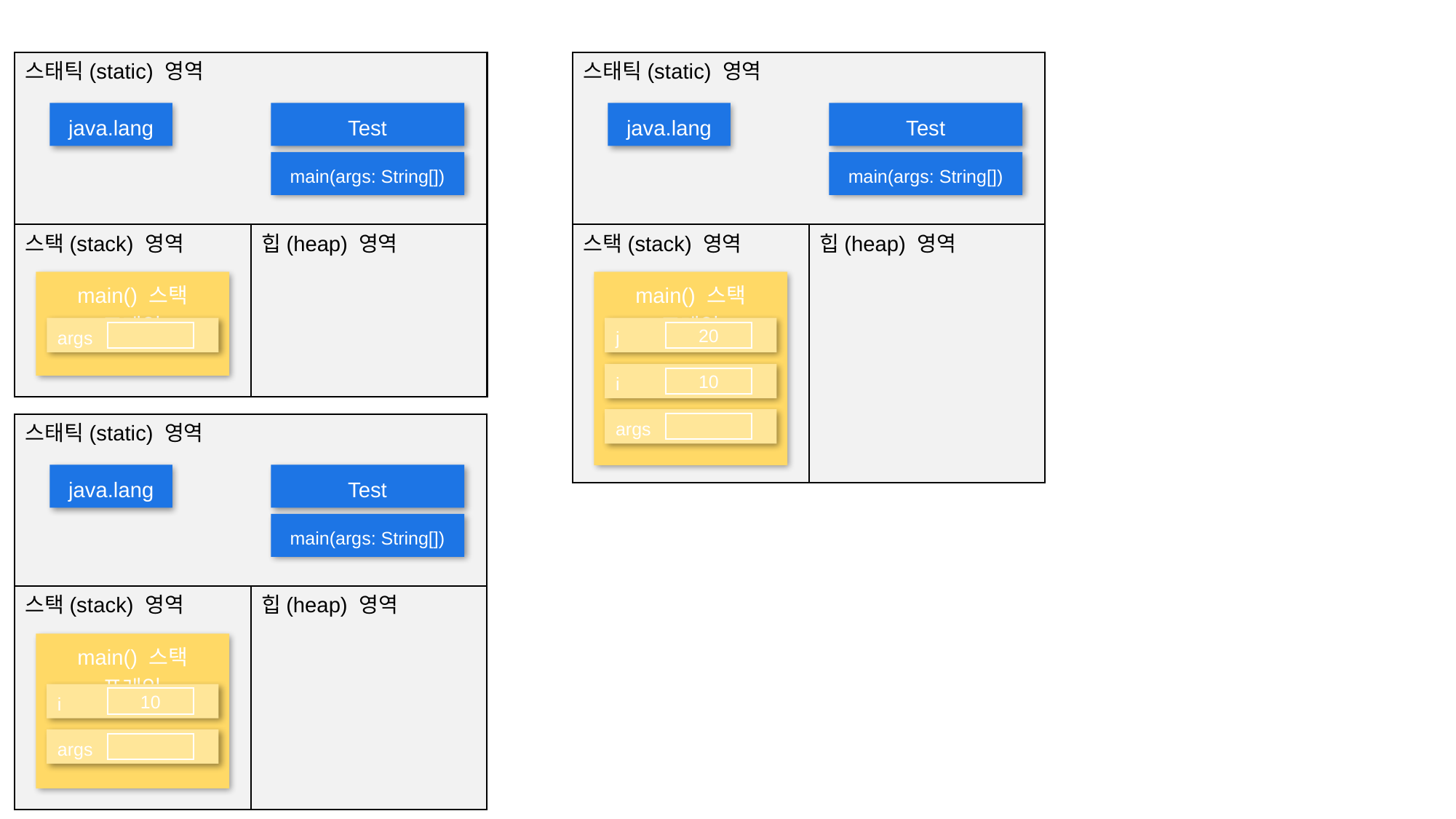

스태틱(static) 영역
스태틱(static) 영역
java.lang
Test
java.lang
Test
main(args: String[])
main(args: String[])
스택(stack) 영역
힙(heap) 영역
스택(stack) 영역
힙(heap) 영역
main() 스택 프레임
main() 스택 프레임
args

j
20
i
10
args

스태틱(static) 영역
java.lang
Test
main(args: String[])
스택(stack) 영역
힙(heap) 영역
main() 스택 프레임
i
10
args